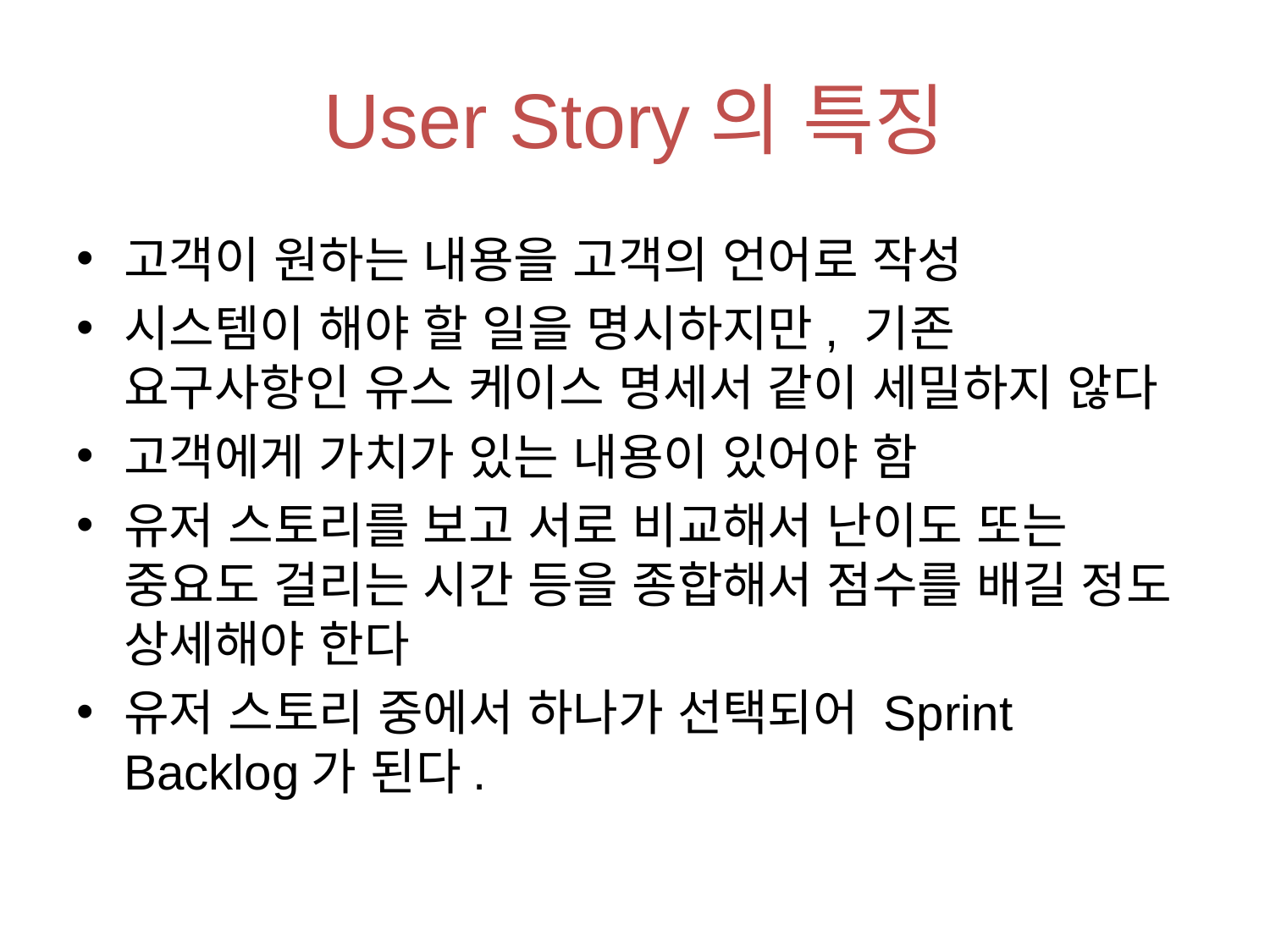

# User Story의 특징
고객이 원하는 내용을 고객의 언어로 작성
시스템이 해야 할 일을 명시하지만, 기존 요구사항인 유스 케이스 명세서 같이 세밀하지 않다
고객에게 가치가 있는 내용이 있어야 함
유저 스토리를 보고 서로 비교해서 난이도 또는 중요도 걸리는 시간 등을 종합해서 점수를 배길 정도 상세해야 한다
유저 스토리 중에서 하나가 선택되어 Sprint Backlog가 된다.